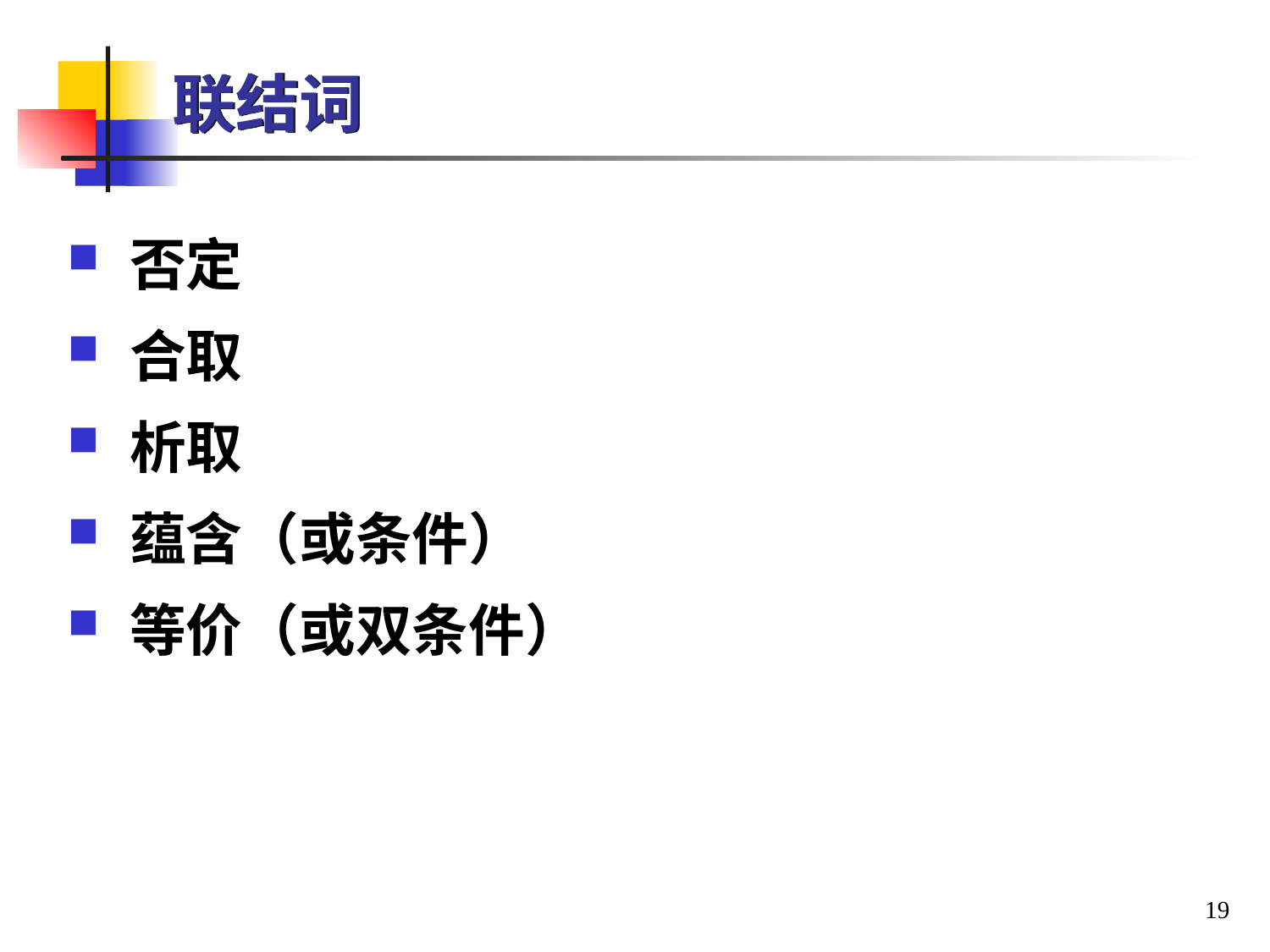

# 联结词
 否定
 合取
 析取
 蕴含（或条件）
 等价（或双条件）
19